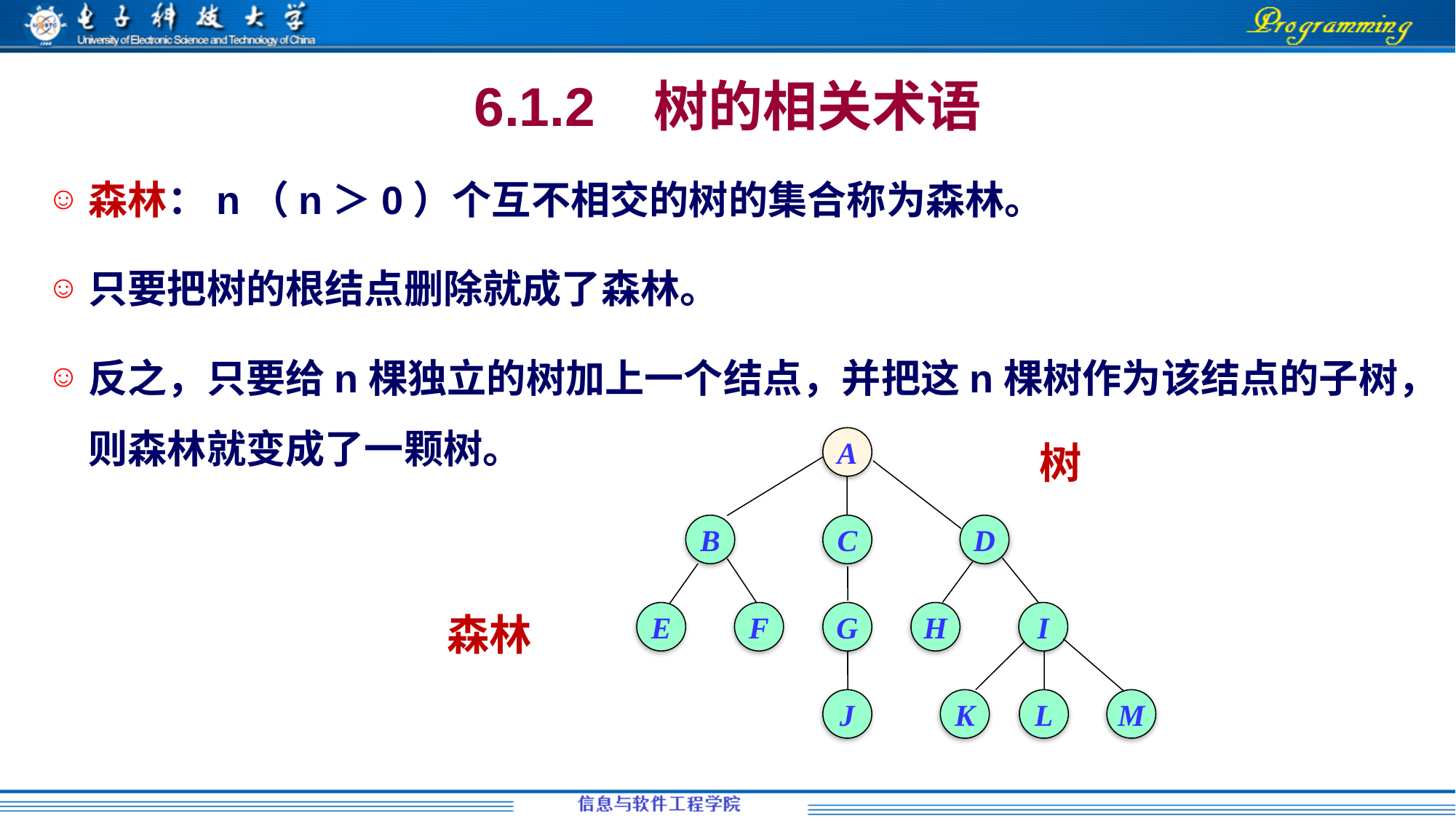

# 6.1.2   树的相关术语
森林：n（n＞0）个互不相交的树的集合称为森林。
只要把树的根结点删除就成了森林。
反之，只要给n棵独立的树加上一个结点，并把这n棵树作为该结点的子树，则森林就变成了一颗树。

A
树

B
C
D

E
F
G
H
I
森林

J
K
L
M